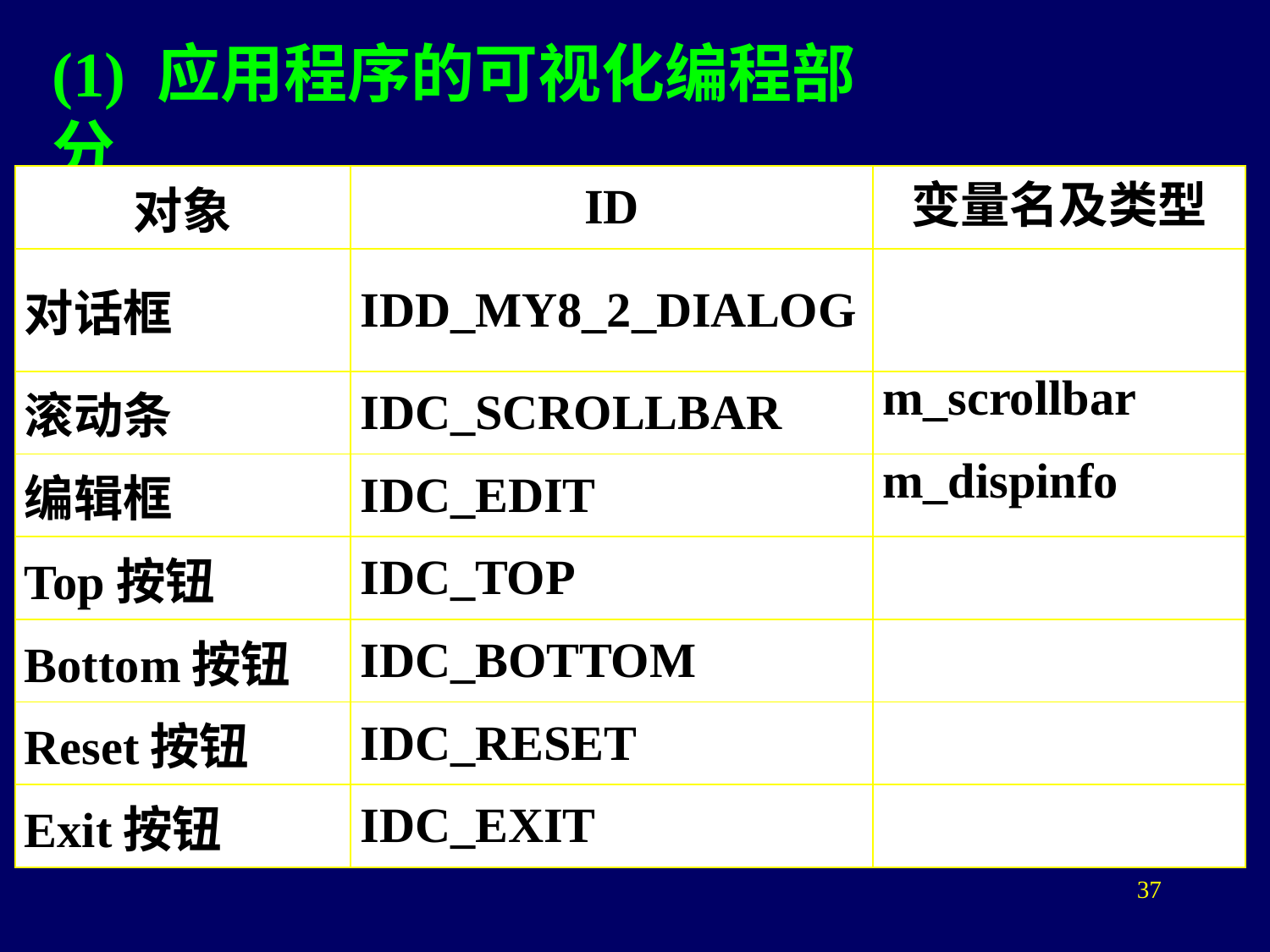

(1) 应用程序的可视化编程部分
| 对象 | ID | 变量名及类型 |
| --- | --- | --- |
| 对话框 | IDD\_MY8\_2\_DIALOG |  |
| 滚动条 | IDC\_SCROLLBAR | m\_scrollbar |
| 编辑框 | IDC\_EDIT | m\_dispinfo |
| Top按钮 | IDC\_TOP |  |
| Bottom按钮 | IDC\_BOTTOM |  |
| Reset按钮 | IDC\_RESET |  |
| Exit按钮 | IDC\_EXIT |  |
37